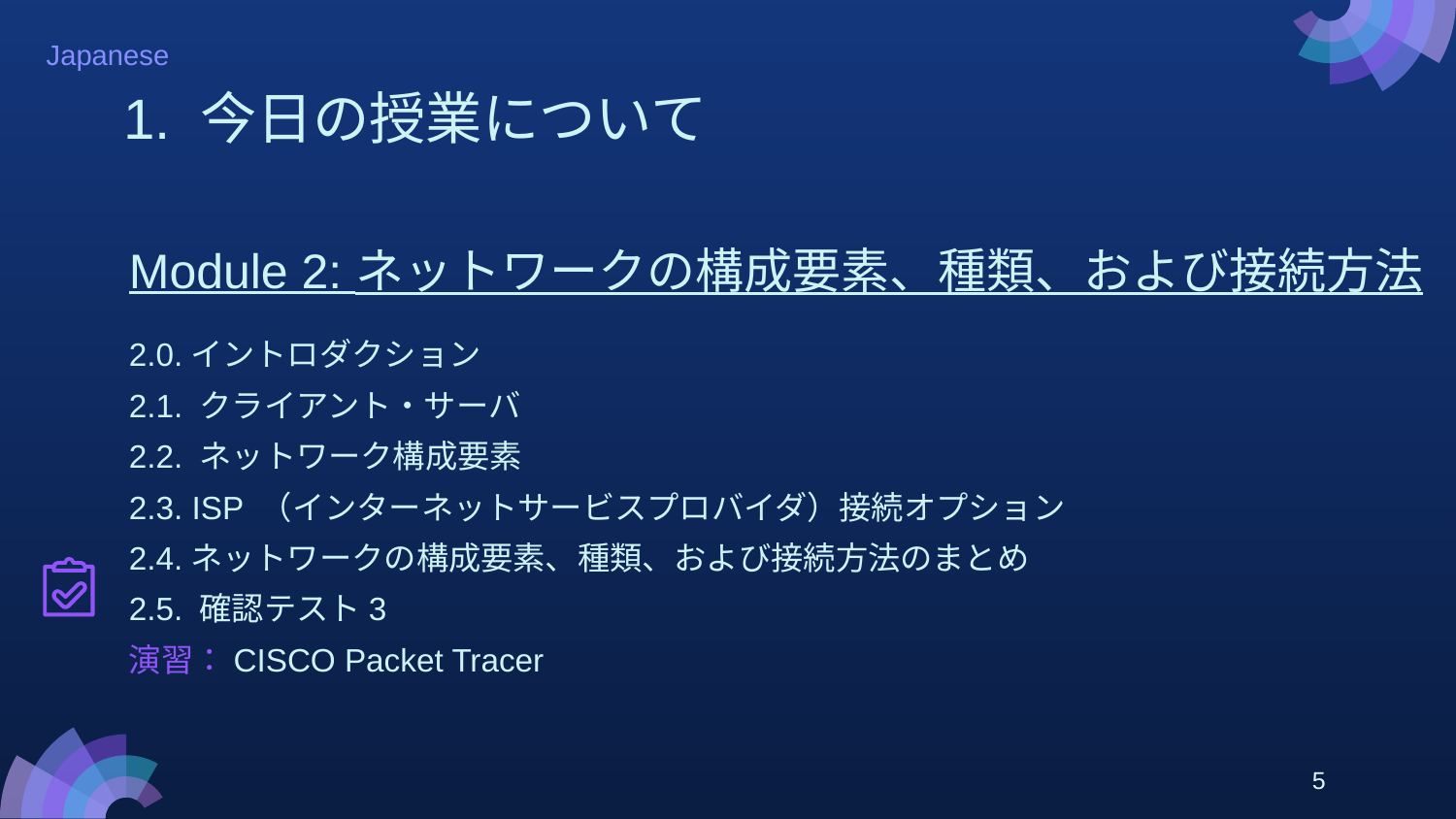

# 1. 今日の授業について
Module 2: ネットワークの構成要素、種類、および接続方法
2.0.イントロダクション
2.1. クライアント・サーバ
2.2. ネットワーク構成要素
2.3. ISP （インターネットサービスプロバイダ）接続オプション
2.4.ネットワークの構成要素、種類、および接続方法のまとめ
2.5. 確認テスト3
演習：CISCO Packet Tracer

5